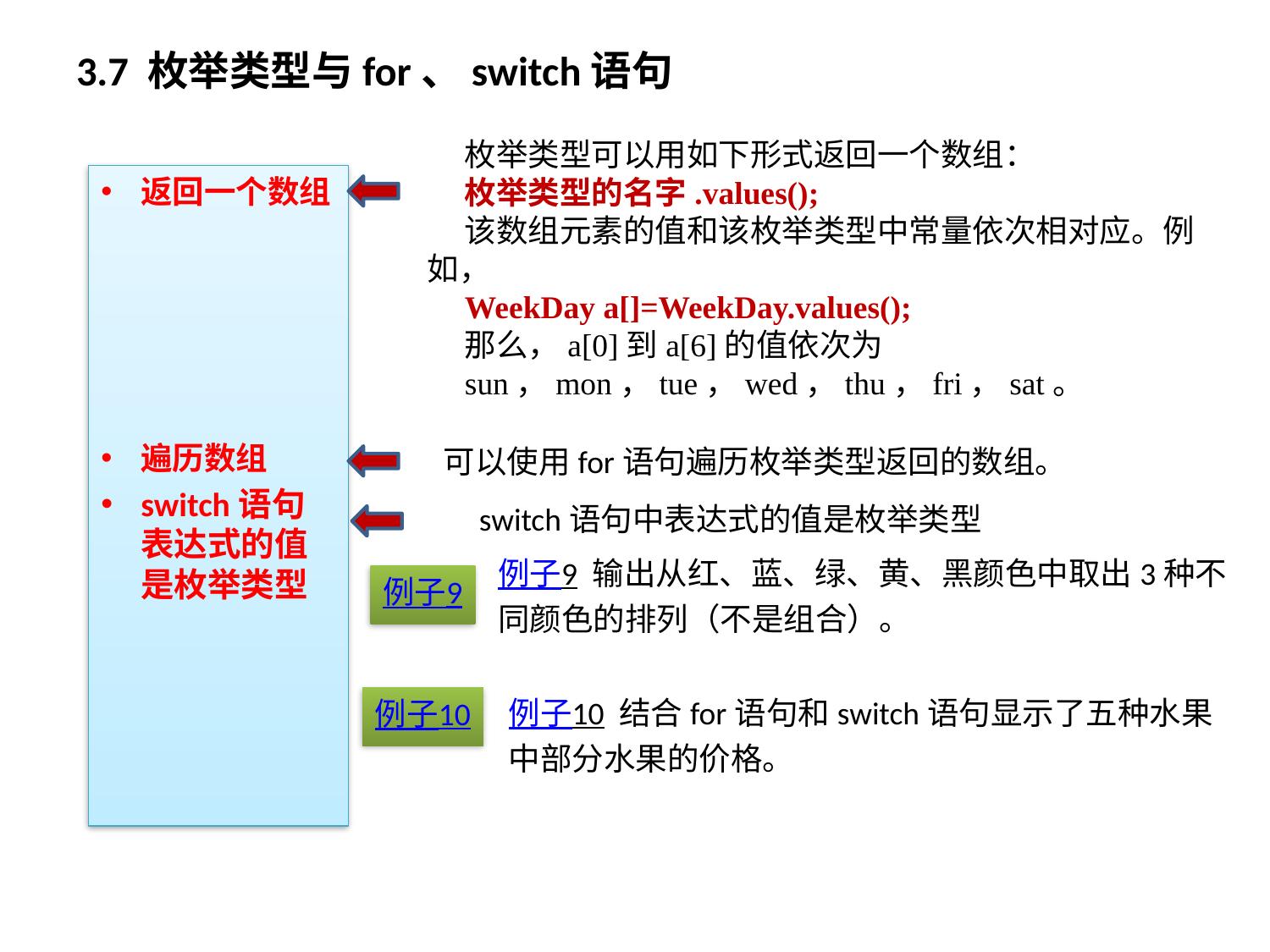

# 3.7 枚举类型与for、switch语句
枚举类型可以用如下形式返回一个数组：
枚举类型的名字.values();
该数组元素的值和该枚举类型中常量依次相对应。例如，
WeekDay a[]=WeekDay.values();
那么，a[0]到a[6]的值依次为
sun，mon，tue，wed，thu，fri，sat。
返回一个数组

遍历数组
switch语句表达式的值是枚举类型

可以使用for语句遍历枚举类型返回的数组。

switch语句中表达式的值是枚举类型

例子9 输出从红、蓝、绿、黄、黑颜色中取出3种不同颜色的排列（不是组合）。
例子9
例子10 结合for语句和switch语句显示了五种水果中部分水果的价格。
例子10